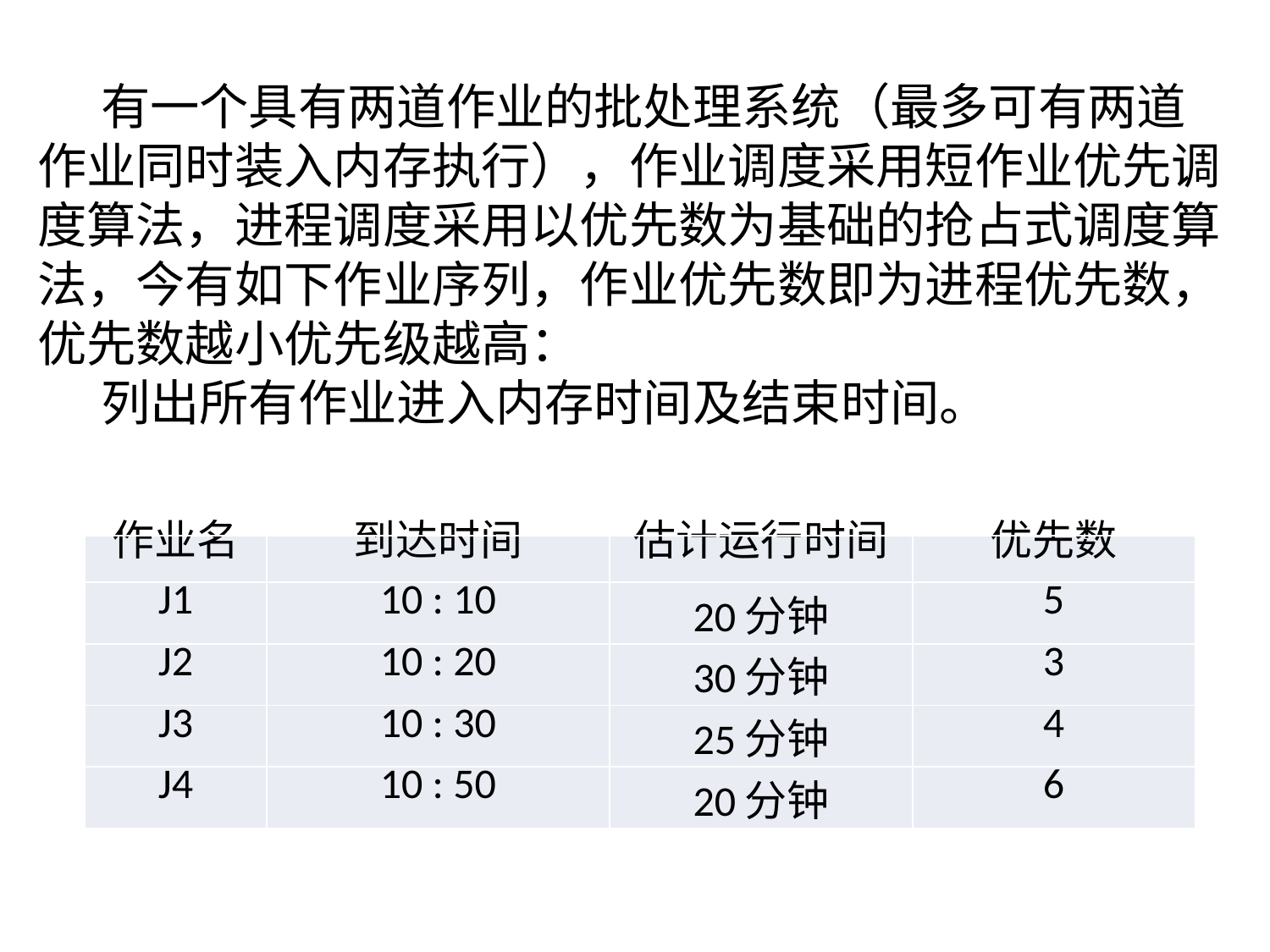

有一个具有两道作业的批处理系统（最多可有两道作业同时装入内存执行），作业调度采用短作业优先调度算法，进程调度采用以优先数为基础的抢占式调度算法，今有如下作业序列，作业优先数即为进程优先数，优先数越小优先级越高：
列出所有作业进入内存时间及结束时间。
| 作业名 | 到达时间 | 估计运行时间 | 优先数 |
| --- | --- | --- | --- |
| J1 | 10 : 10 | 20分钟 | 5 |
| J2 | 10 : 20 | 30分钟 | 3 |
| J3 | 10 : 30 | 25分钟 | 4 |
| J4 | 10 : 50 | 20分钟 | 6 |